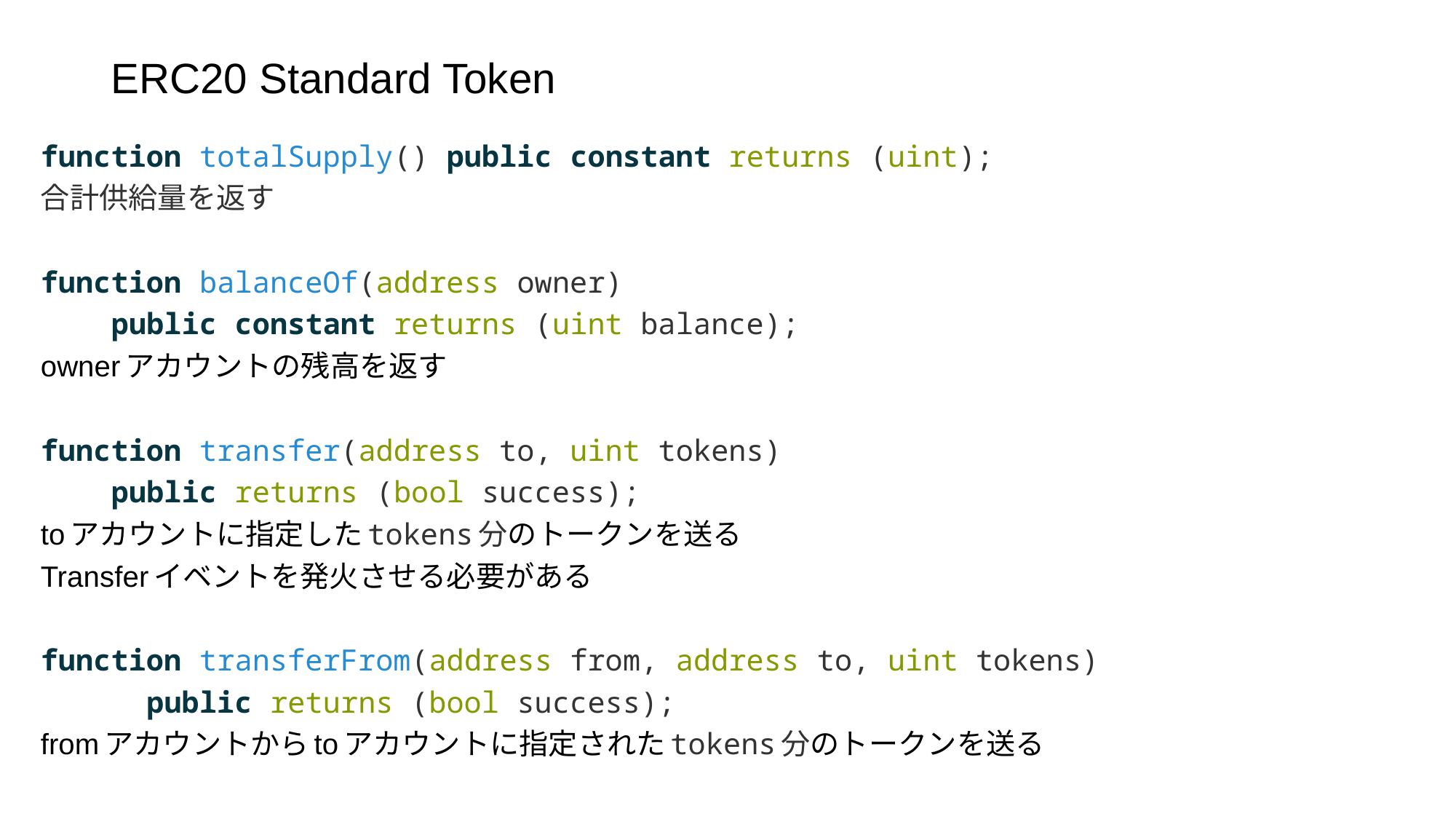

# ERC20 Standard Token
function totalSupply() public constant returns (uint);
合計供給量を返す

function balanceOf(address owner)
    public constant returns (uint balance);
ownerアカウントの残高を返す

function transfer(address to, uint tokens)
    public returns (bool success);
toアカウントに指定したtokens分のトークンを送る
Transferイベントを発火させる必要がある

function transferFrom(address from, address to, uint tokens)
      public returns (bool success);
fromアカウントからtoアカウントに指定されたtokens分のトークンを送る